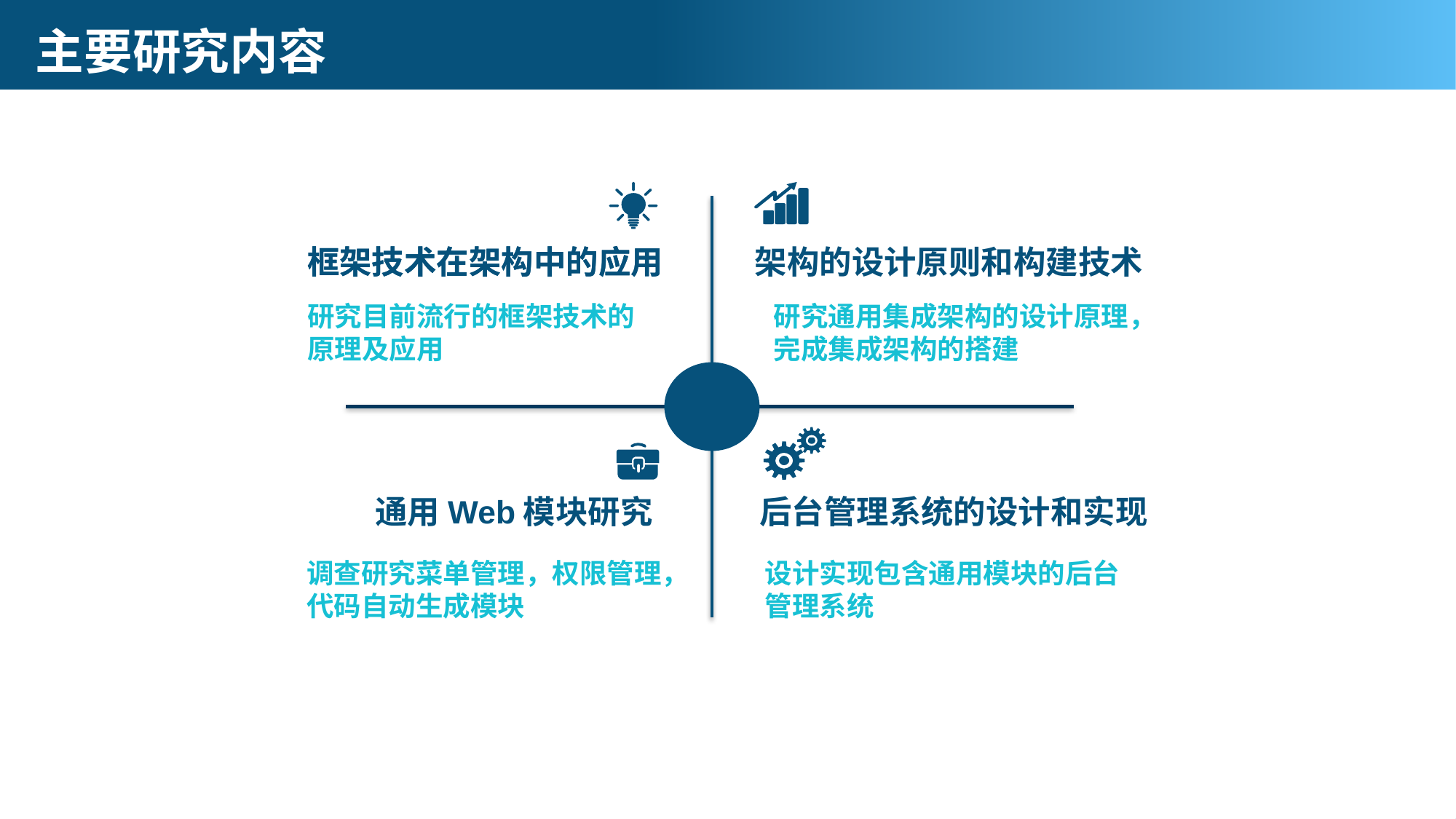

# 主要研究内容

框架技术在架构中的应用
框架技术在架构中的应用
架构的设计原则和构建技术
研究目前流行的框架技术的原理及应用

研究通用集成架构的设计原理，完成集成架构的搭建

通用Web模块研究
后台管理系统的设计和实现
调查研究菜单管理，权限管理，代码自动生成模块
设计实现包含通用模块的后台管理系统